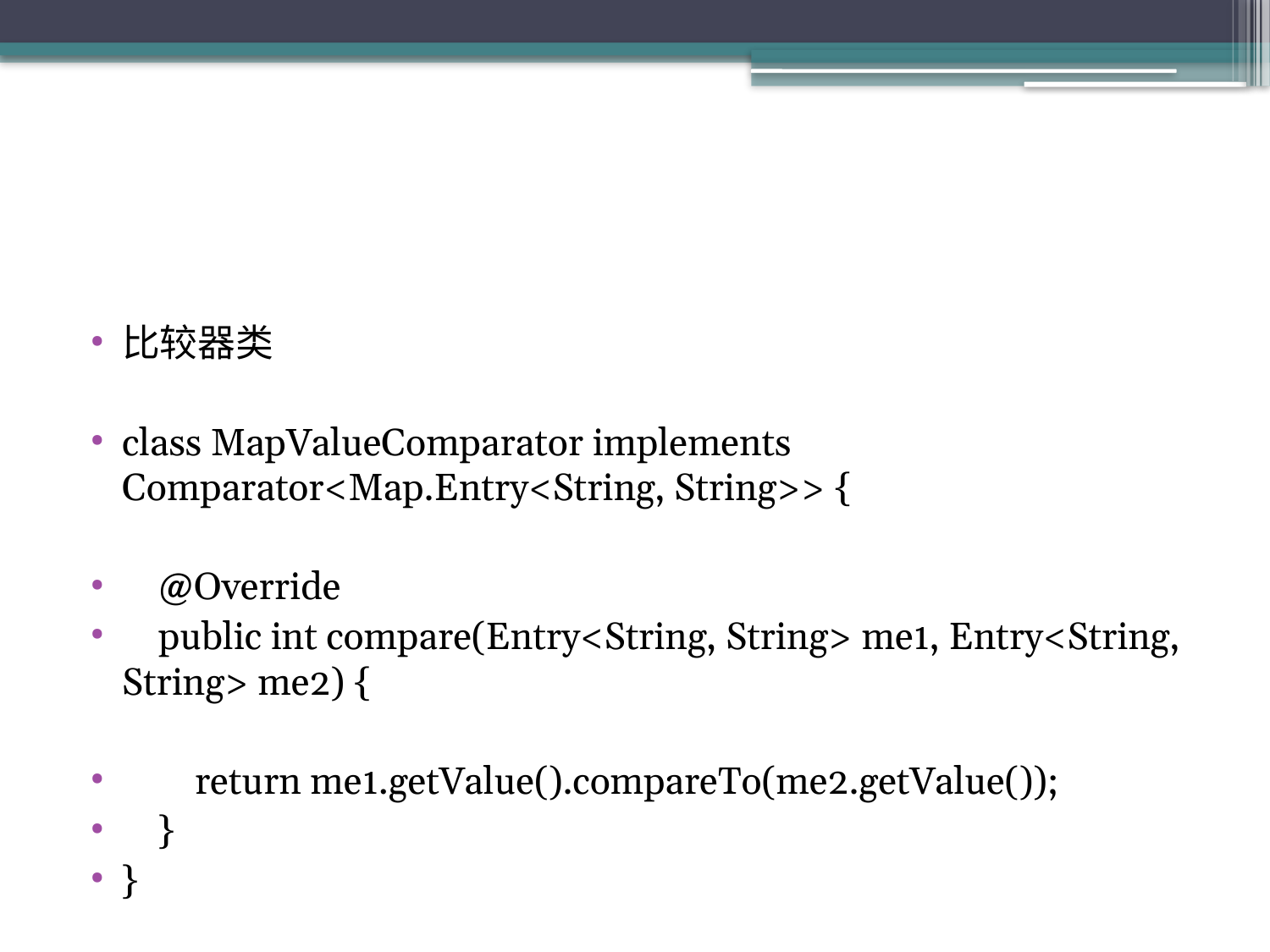

#
比较器类

class MapValueComparator implements Comparator<Map.Entry<String, String>> {

    @Override
    public int compare(Entry<String, String> me1, Entry<String, String> me2) {

        return me1.getValue().compareTo(me2.getValue());
    }
}